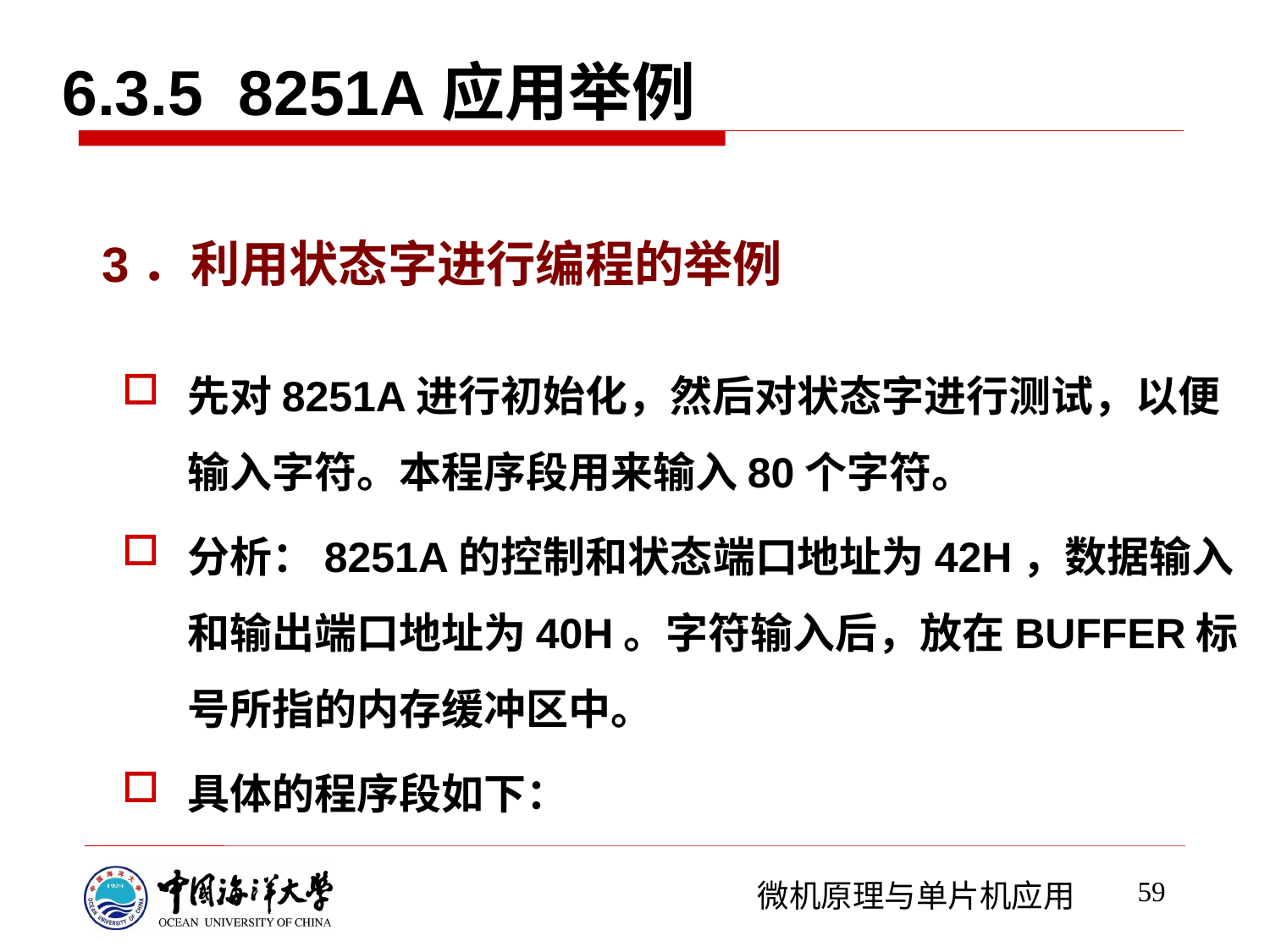

6.3.5  8251A应用举例
# 3．利用状态字进行编程的举例
先对8251A进行初始化，然后对状态字进行测试，以便输入字符。本程序段用来输入80个字符。
分析：8251A的控制和状态端口地址为42H，数据输入和输出端口地址为40H。字符输入后，放在BUFFER标号所指的内存缓冲区中。
具体的程序段如下：
59